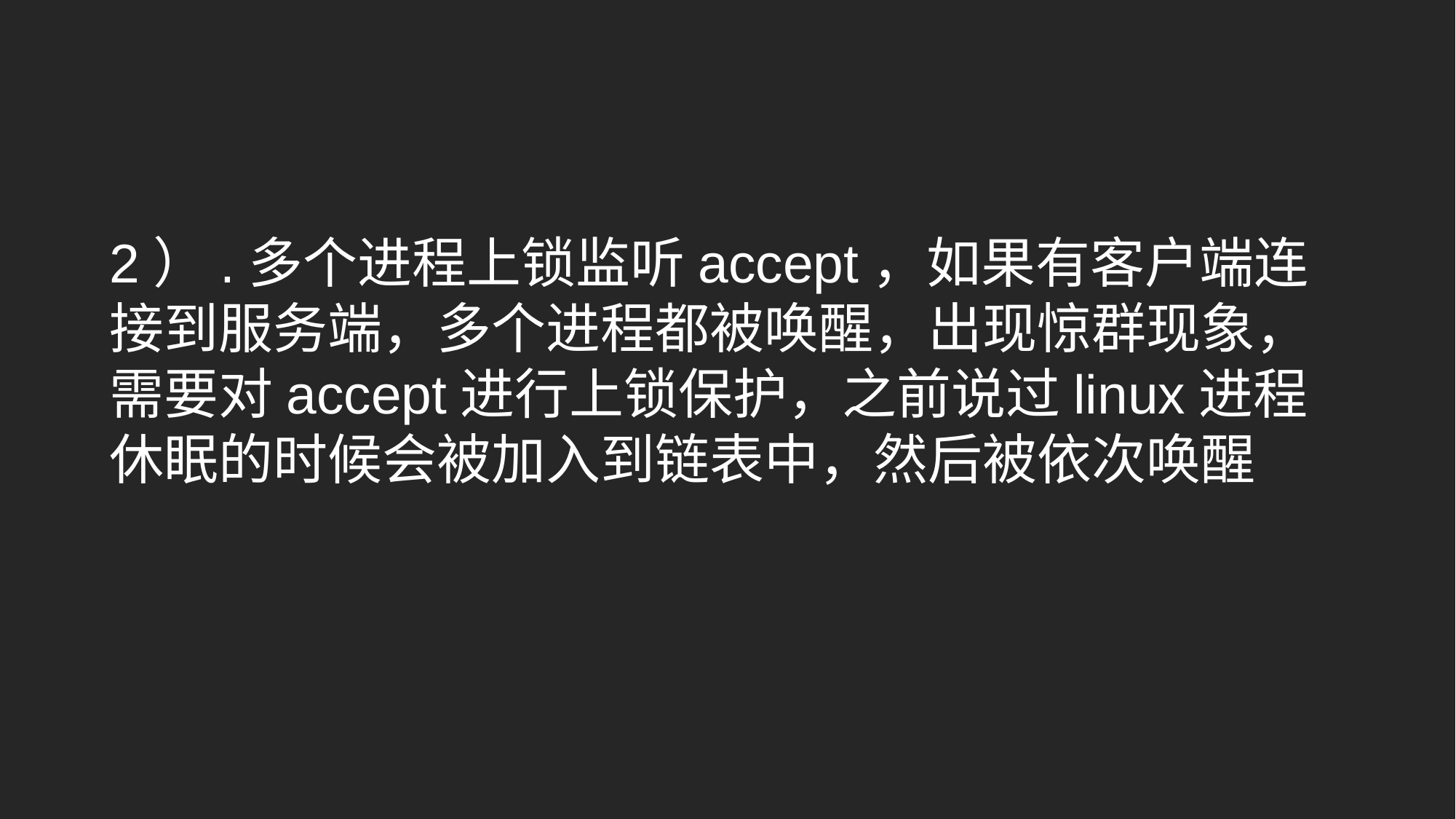

2）.多个进程上锁监听accept，如果有客户端连接到服务端，多个进程都被唤醒，出现惊群现象，需要对accept进行上锁保护，之前说过linux进程休眠的时候会被加入到链表中，然后被依次唤醒